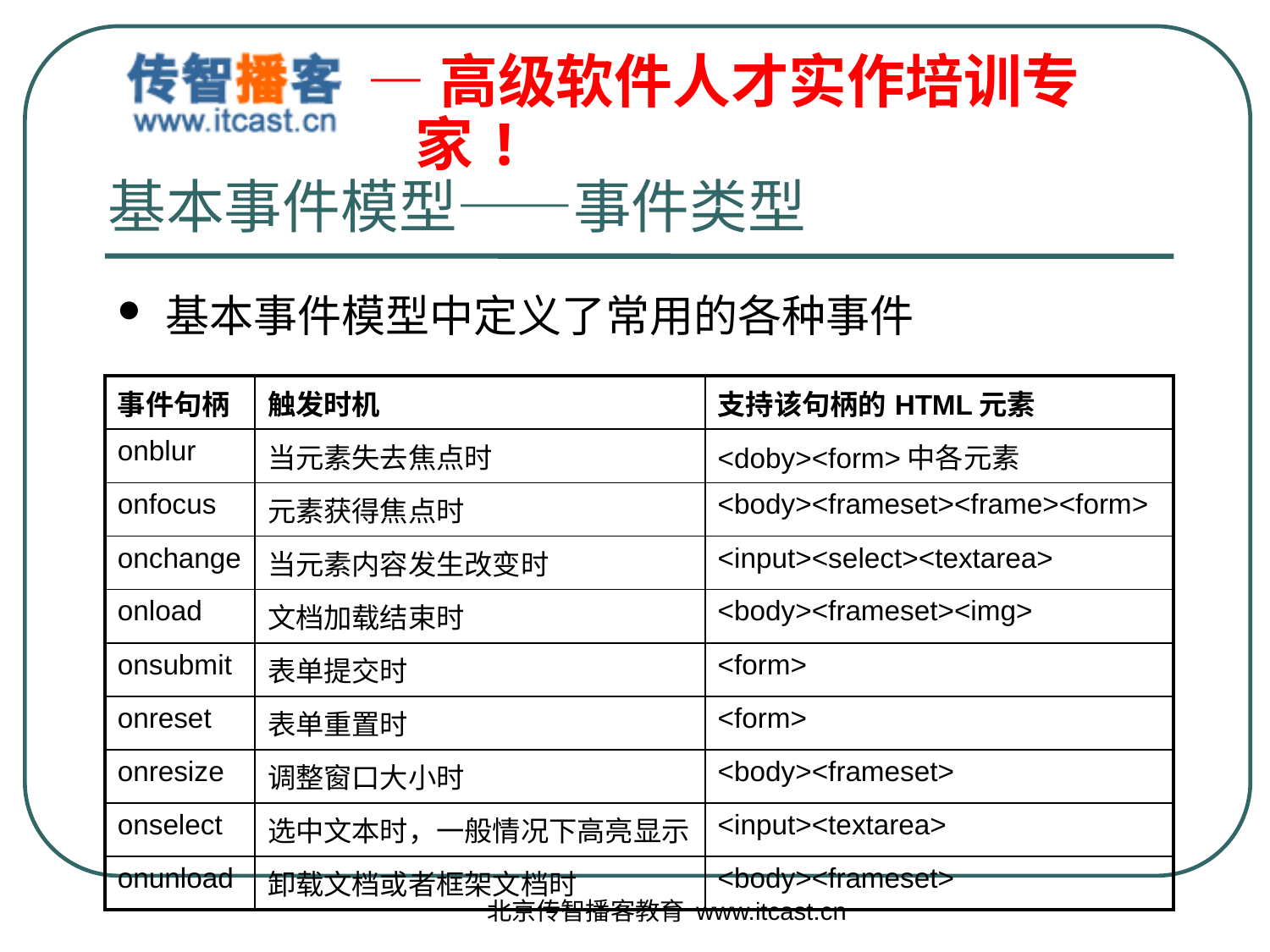

# 基本事件模型——事件类型
基本事件模型中定义了常用的各种事件

| 事件句柄 | 触发时机 | 支持该句柄的HTML元素 |
| --- | --- | --- |
| onblur | 当元素失去焦点时 | <doby><form>中各元素 |
| onfocus | 元素获得焦点时 | <body><frameset><frame><form> |
| onchange | 当元素内容发生改变时 | <input><select><textarea> |
| onload | 文档加载结束时 | <body><frameset><img> |
| onsubmit | 表单提交时 | <form> |
| onreset | 表单重置时 | <form> |
| onresize | 调整窗口大小时 | <body><frameset> |
| onselect | 选中文本时，一般情况下高亮显示 | <input><textarea> |
| onunload | 卸载文档或者框架文档时 | <body><frameset> |